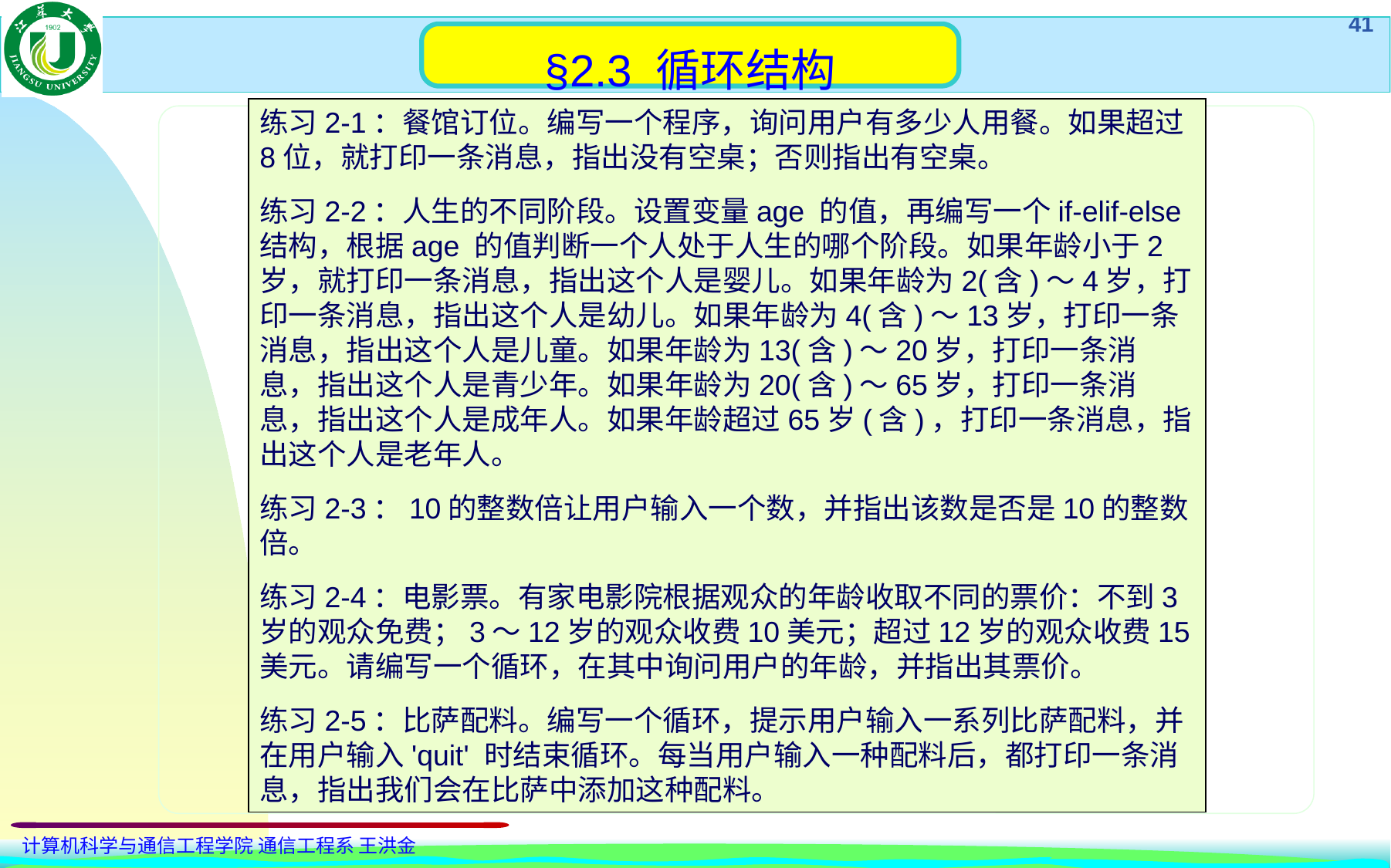

§2.3 循环结构
练习2-1：餐馆订位。编写一个程序，询问用户有多少人用餐。如果超过8位，就打印一条消息，指出没有空桌；否则指出有空桌。
练习2-2：人生的不同阶段。设置变量age 的值，再编写一个if-elif-else结构，根据age 的值判断一个人处于人生的哪个阶段。如果年龄小于2岁，就打印一条消息，指出这个人是婴儿。如果年龄为2(含)～4岁，打印一条消息，指出这个人是幼儿。如果年龄为4(含)～13岁，打印一条消息，指出这个人是儿童。如果年龄为13(含)～20岁，打印一条消息，指出这个人是青少年。如果年龄为20(含)～65岁，打印一条消息，指出这个人是成年人。如果年龄超过65岁(含)，打印一条消息，指出这个人是老年人。
练习2-3：10的整数倍让用户输入一个数，并指出该数是否是10的整数倍。
练习2-4：电影票。有家电影院根据观众的年龄收取不同的票价：不到3岁的观众免费；3～12岁的观众收费10美元；超过12岁的观众收费15美元。请编写一个循环，在其中询问用户的年龄，并指出其票价。
练习2-5：比萨配料。编写一个循环，提示用户输入一系列比萨配料，并在用户输入'quit' 时结束循环。每当用户输入一种配料后，都打印一条消息，指出我们会在比萨中添加这种配料。